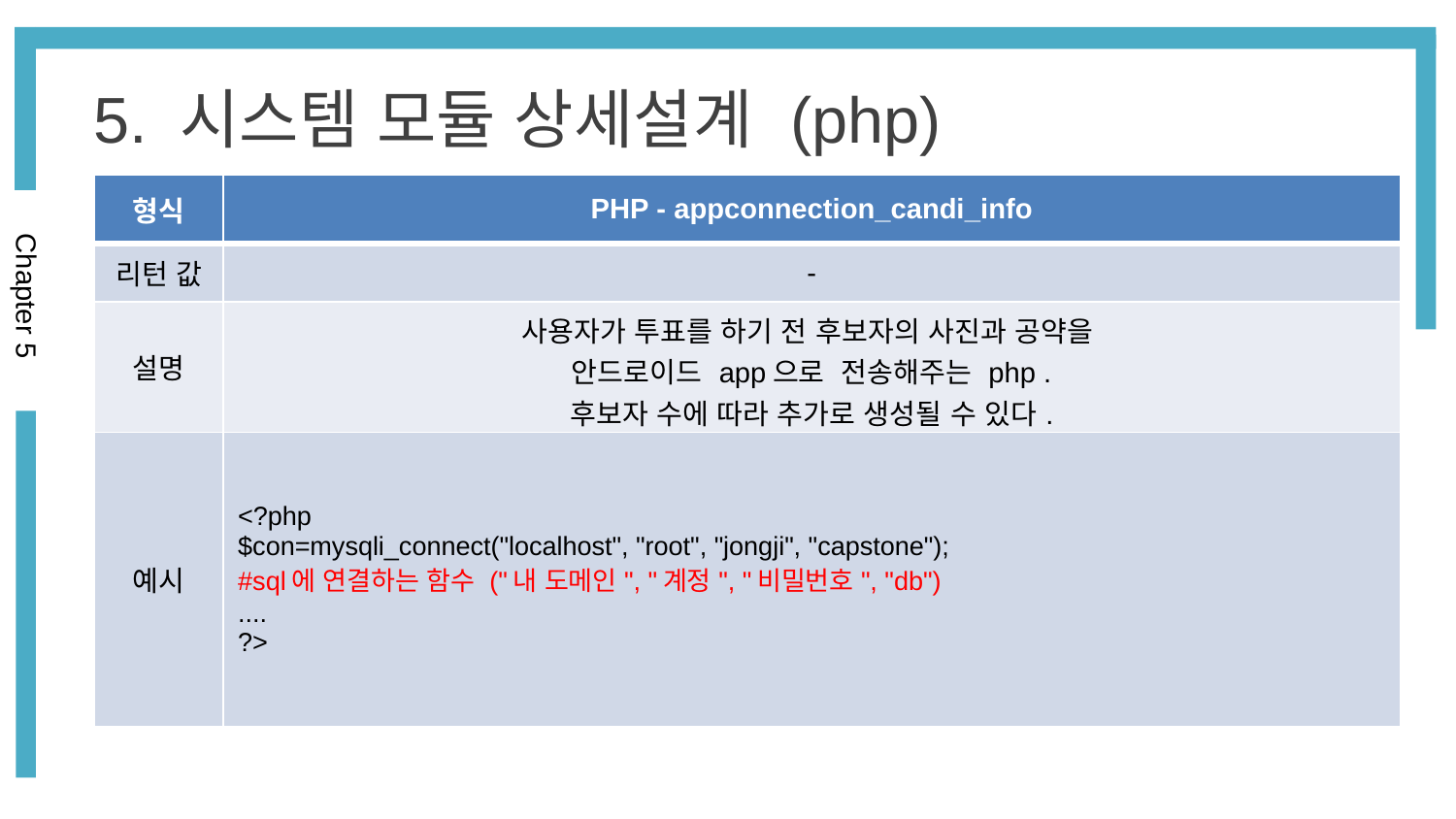

5. 시스템 모듈 상세설계 (php)

| 형식 | PHP - appconnection\_candi\_info |
| --- | --- |
| 리턴 값 | - |
| 설명 | 사용자가 투표를 하기 전 후보자의 사진과 공약을 안드로이드 app으로 전송해주는 php . 후보자 수에 따라 추가로 생성될 수 있다. |
| 예시 | <?php $con=mysqli\_connect("localhost", "root", "jongji", "capstone"); #sql에 연결하는 함수 ("내 도메인", "계정", "비밀번호", "db") .... ?> |
Chapter 5